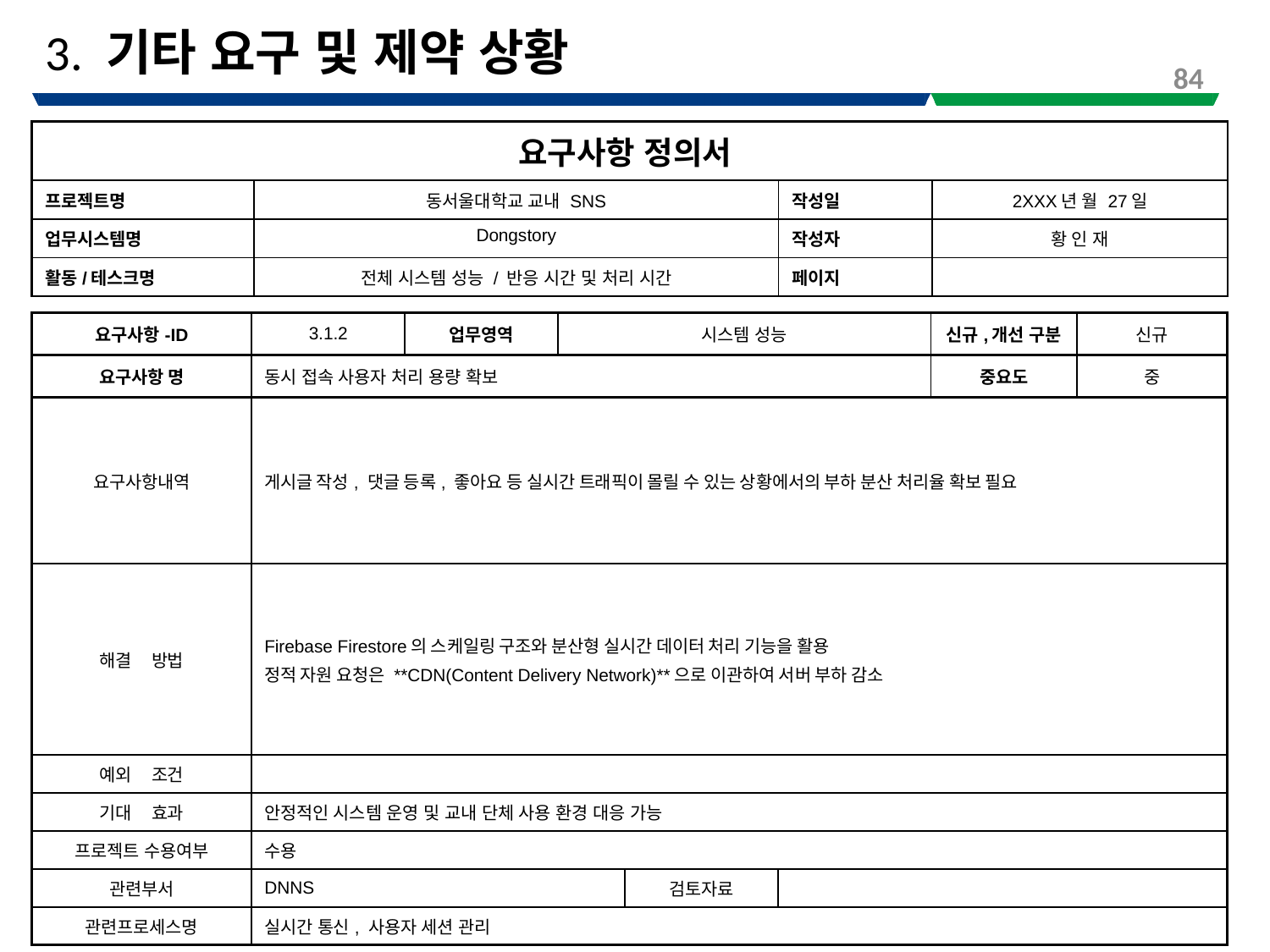

# 3. 기타 요구 및 제약 상황
84
| 요구사항 정의서 |  |  |  |
| --- | --- | --- | --- |
| 프로젝트명 | 동서울대학교 교내 SNS | 작성일 | 2XXX년 월 27일 |
| 업무시스템명 | Dongstory | 작성자 | 황 인 재 |
| 활동/테스크명 | 전체 시스템 성능 / 반응 시간 및 처리 시간 | 페이지 |  |
| 요구사항-ID | 3.1.2 | 업무영역 | 시스템 성능 |  |  | 신규,개선 구분 | 신규 |
| --- | --- | --- | --- | --- | --- | --- | --- |
| 요구사항 명 | 동시 접속 사용자 처리 용량 확보 |  |  |  |  | 중요도 | 중 |
| 요구사항내역 | 게시글 작성, 댓글 등록, 좋아요 등 실시간 트래픽이 몰릴 수 있는 상황에서의 부하 분산 처리율 확보 필요 |  |  |  |  |  |  |
| 해결 방법 | Firebase Firestore의 스케일링 구조와 분산형 실시간 데이터 처리 기능을 활용 정적 자원 요청은 \*\*CDN(Content Delivery Network)\*\*으로 이관하여 서버 부하 감소 |  |  |  |  |  |  |
| 예외 조건 |  |  |  |  |  |  |  |
| 기대 효과 | 안정적인 시스템 운영 및 교내 단체 사용 환경 대응 가능 |  |  |  |  |  |  |
| 프로젝트 수용여부 | 수용 |  |  |  |  |  |  |
| 관련부서 | DNNS |  |  | 검토자료 |  |  |  |
| 관련프로세스명 | 실시간 통신, 사용자 세션 관리 |  |  |  |  |  |  |